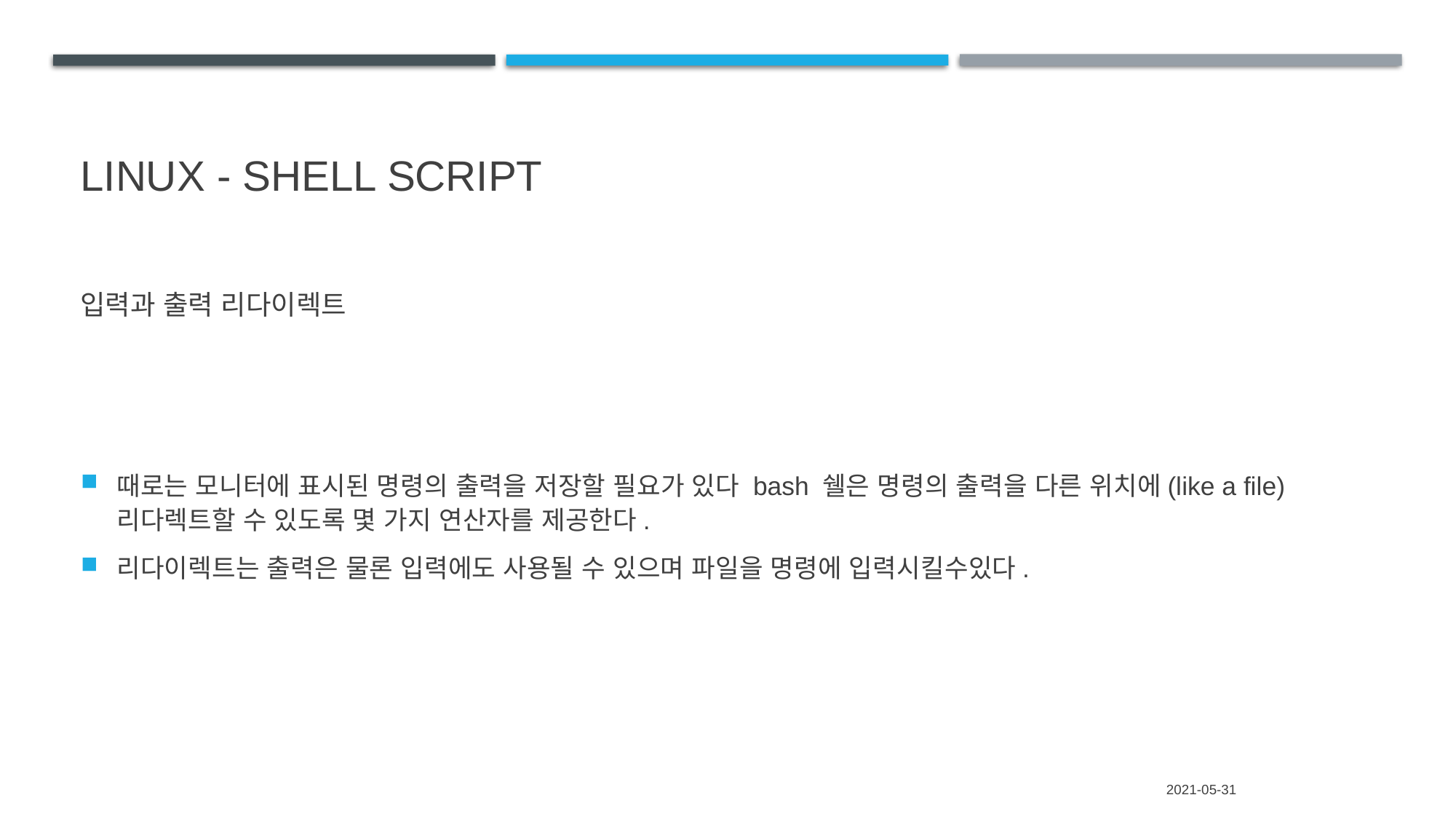

# Linux - shell script
입력과 출력 리다이렉트
때로는 모니터에 표시된 명령의 출력을 저장할 필요가 있다 bash 쉘은 명령의 출력을 다른 위치에(like a file) 리다렉트할 수 있도록 몇 가지 연산자를 제공한다.
리다이렉트는 출력은 물론 입력에도 사용될 수 있으며 파일을 명령에 입력시킬수있다.
2021-05-31